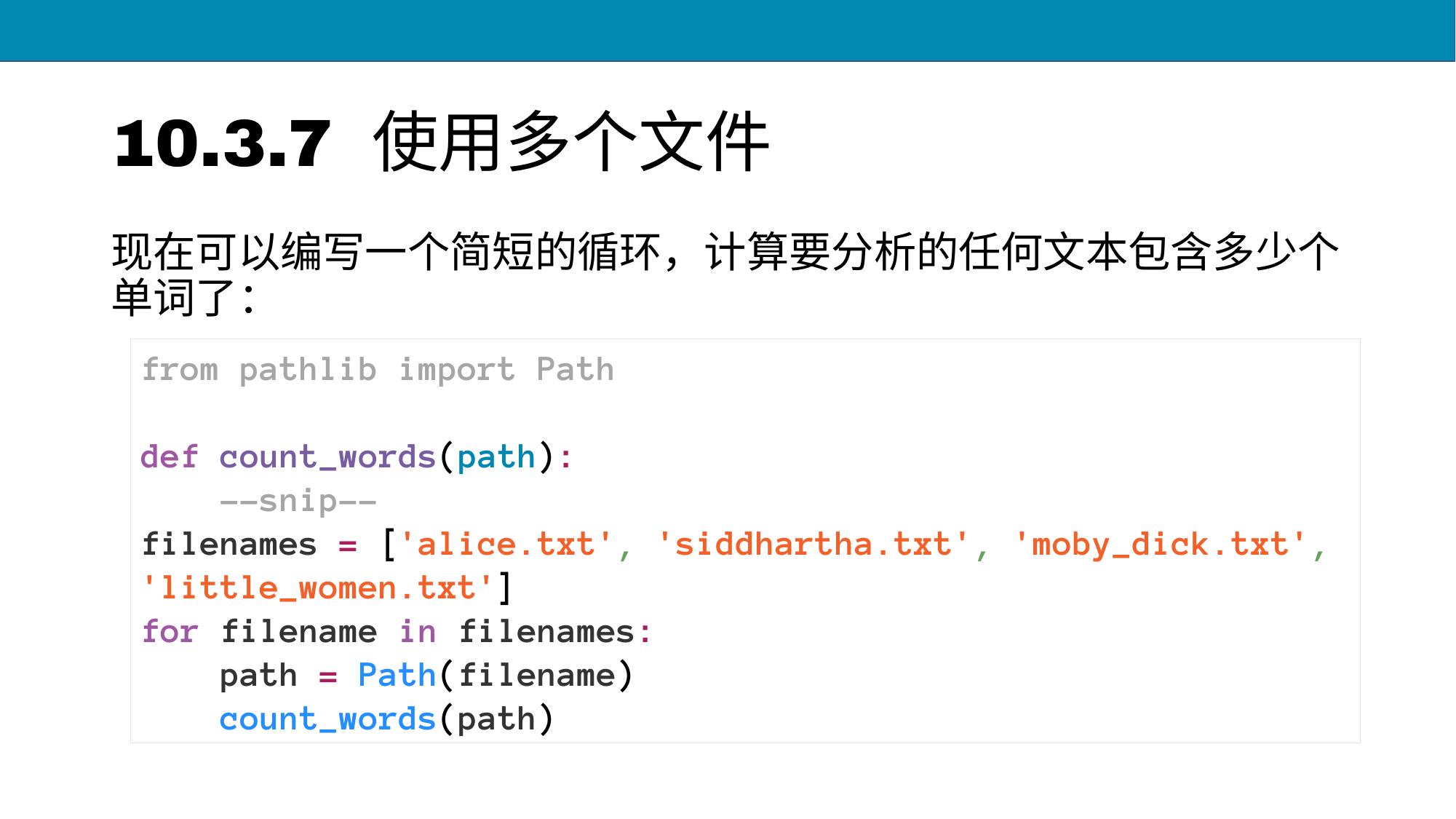

# 10.3.7 使用多个文件
现在可以编写一个简短的循环，计算要分析的任何文本包含多少个单词了：
from pathlib import Path
def count_words(path):
    --snip--
filenames = ['alice.txt', 'siddhartha.txt', 'moby_dick.txt',
'little_women.txt']
for filename in filenames:
    path = Path(filename)
    count_words(path)